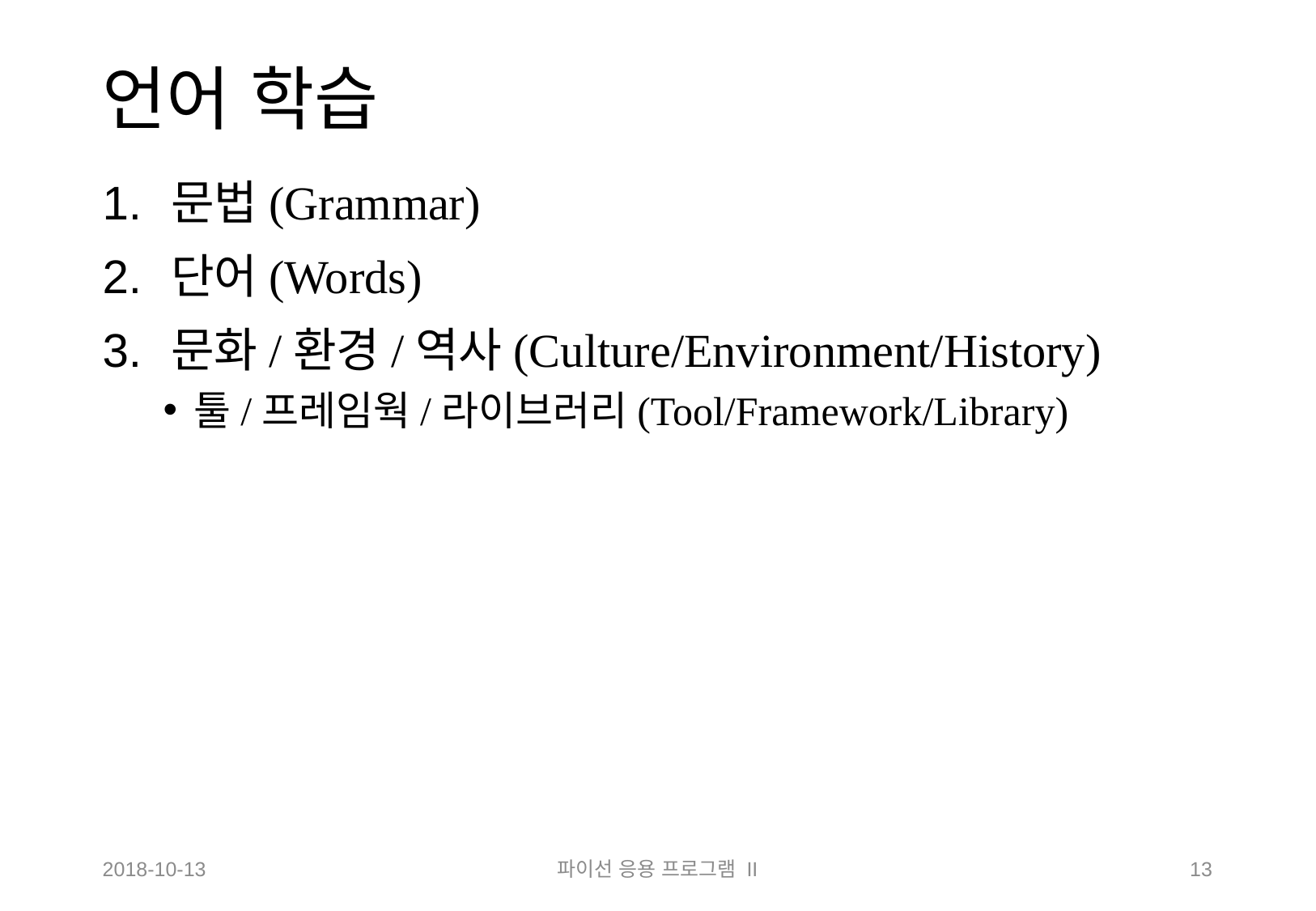

# 언어 학습
문법(Grammar)
단어(Words)
문화/환경/역사(Culture/Environment/History)
툴/프레임웍/라이브러리(Tool/Framework/Library)
2018-10-13
파이선 응용 프로그램 II
13